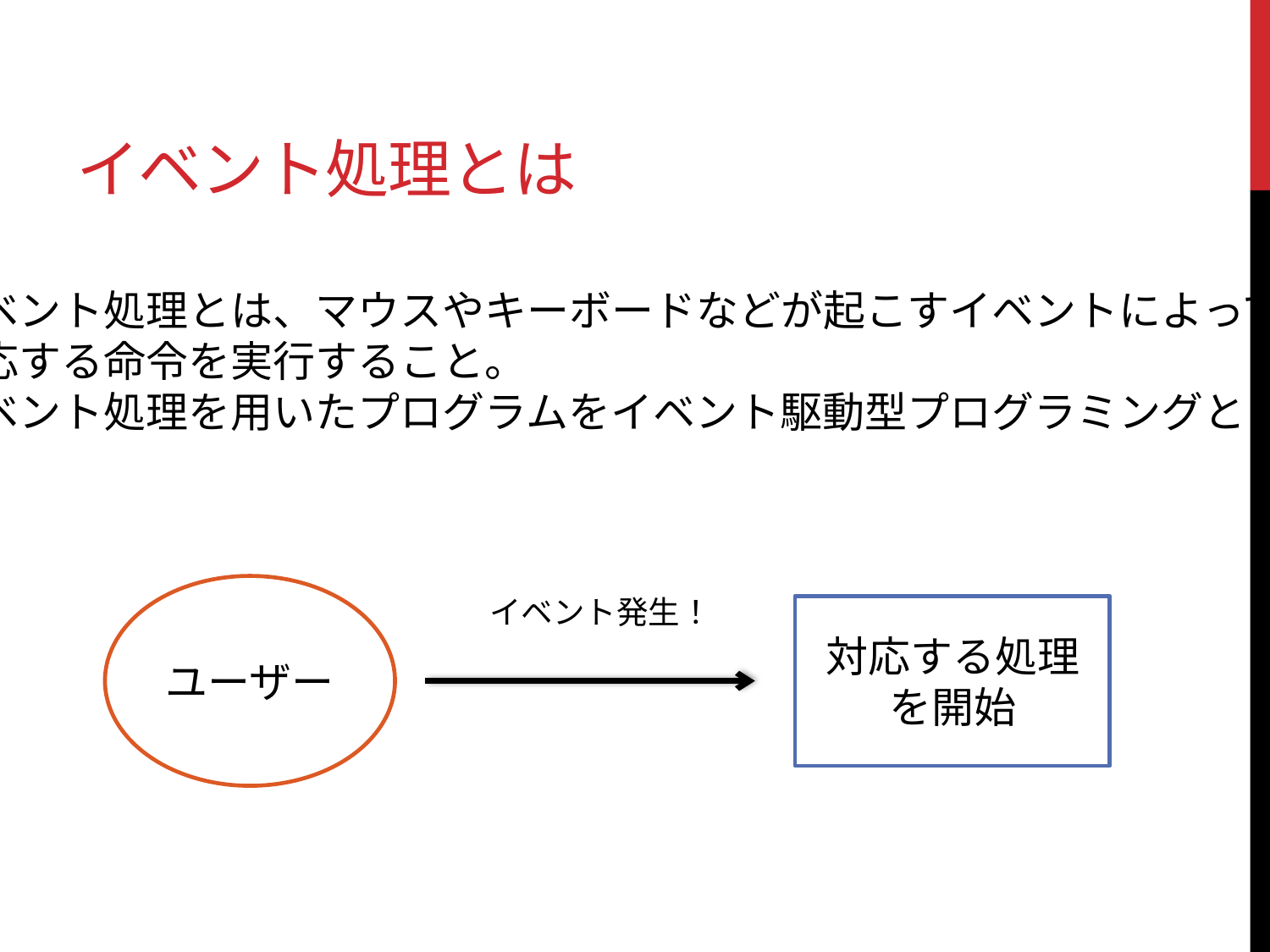

# イベント処理とは
イベント処理とは、マウスやキーボードなどが起こすイベントによって
対応する命令を実行すること。
イベント処理を用いたプログラムをイベント駆動型プログラミングという
ユーザー
イベント発生！
対応する処理を開始